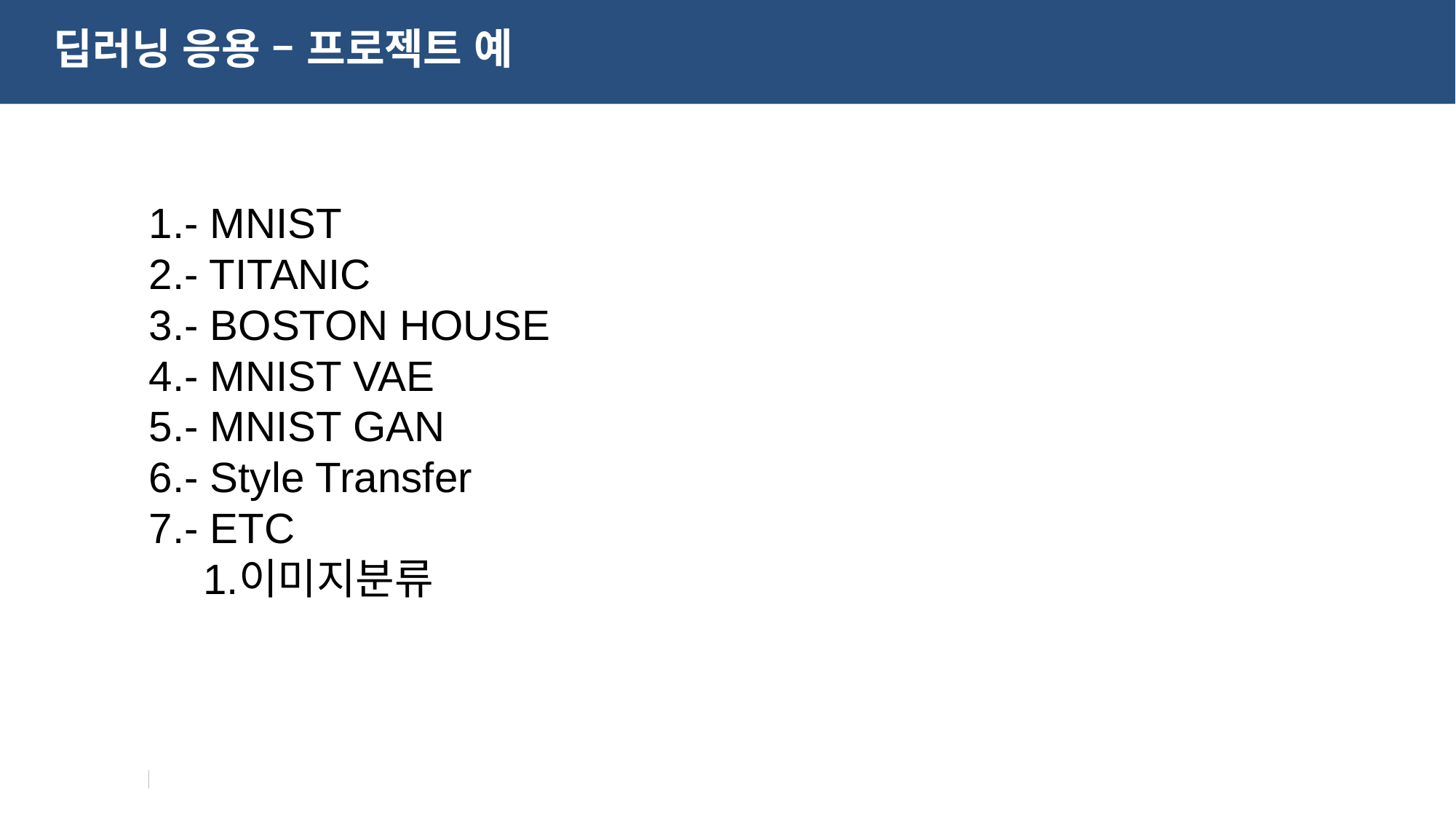

딥러닝 응용 – 프로젝트 예
- MNIST
- TITANIC
- BOSTON HOUSE
- MNIST VAE
- MNIST GAN
- Style Transfer
- ETC
이미지분류